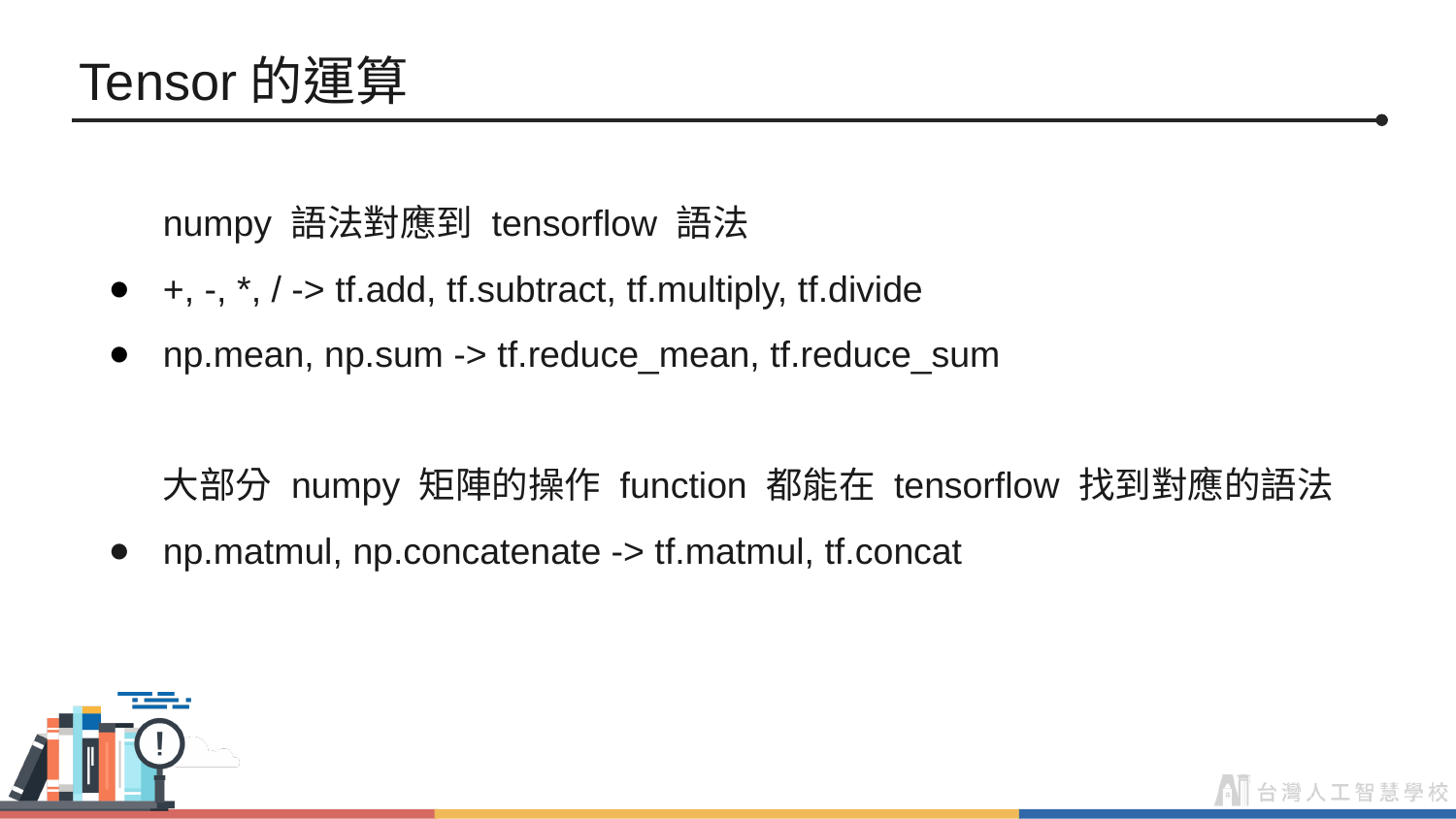

# Tensor的運算
numpy 語法對應到 tensorflow 語法
+, -, *, / -> tf.add, tf.subtract, tf.multiply, tf.divide
np.mean, np.sum -> tf.reduce_mean, tf.reduce_sum

大部分 numpy 矩陣的操作 function 都能在 tensorflow 找到對應的語法
np.matmul, np.concatenate -> tf.matmul, tf.concat